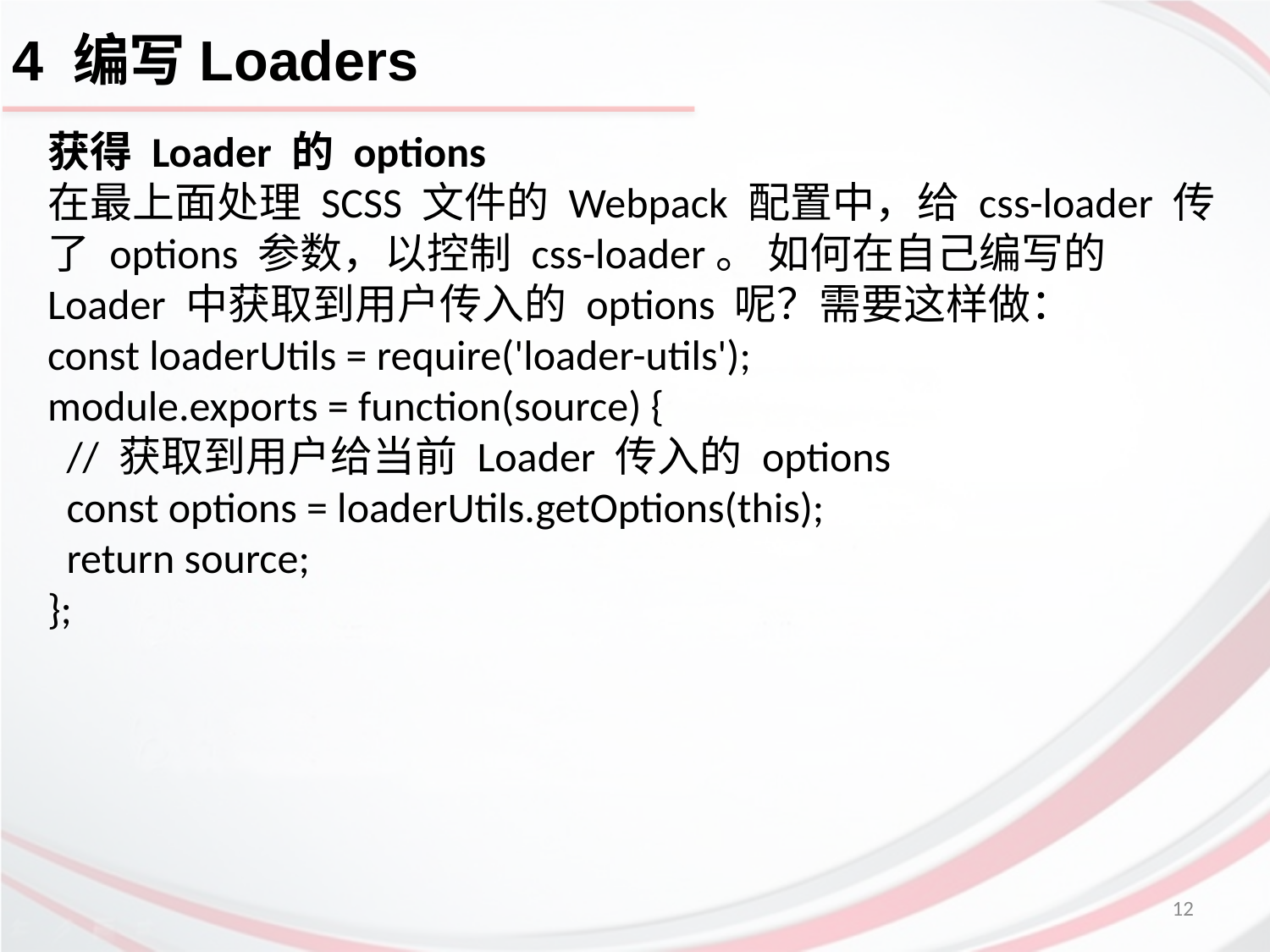

4 编写Loaders
获得 Loader 的 options
在最上面处理 SCSS 文件的 Webpack 配置中，给 css-loader 传了 options 参数，以控制 css-loader。 如何在自己编写的 Loader 中获取到用户传入的 options 呢？需要这样做：
const loaderUtils = require('loader-utils');
module.exports = function(source) {
  // 获取到用户给当前 Loader 传入的 options
  const options = loaderUtils.getOptions(this);
  return source;
};
12